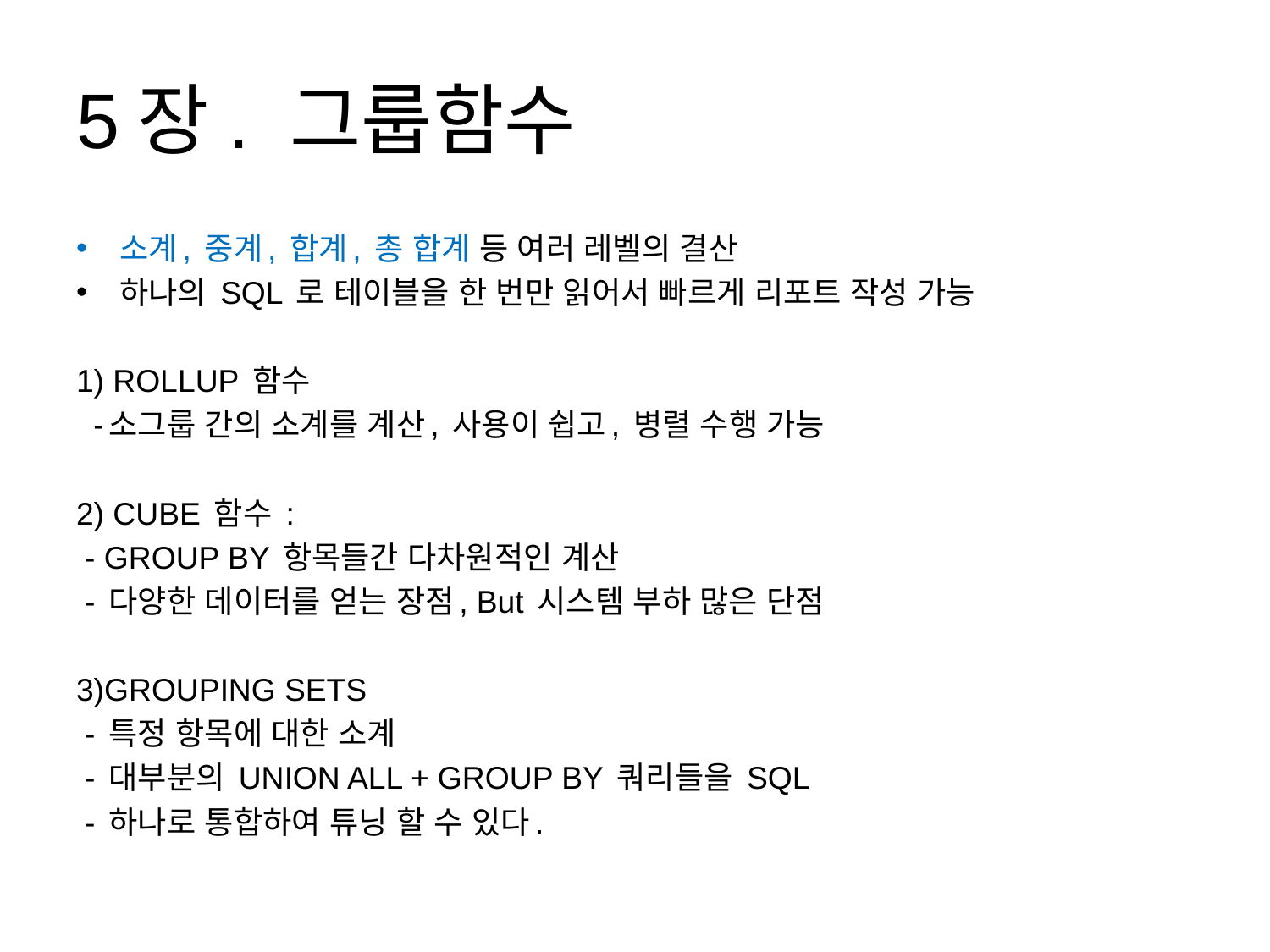

# 5장. 그룹함수
소계, 중계, 합계, 총 합계 등 여러 레벨의 결산
하나의 SQL 로 테이블을 한 번만 읽어서 빠르게 리포트 작성 가능

1) ROLLUP 함수
  -소그룹 간의 소계를 계산, 사용이 쉽고, 병렬 수행 가능

2) CUBE 함수 :
 - GROUP BY 항목들간 다차원적인 계산
 - 다양한 데이터를 얻는 장점, But 시스템 부하 많은 단점

3)GROUPING SETS
 - 특정 항목에 대한 소계
 - 대부분의 UNION ALL + GROUP BY 쿼리들을 SQL
 - 하나로 통합하여 튜닝 할 수 있다.